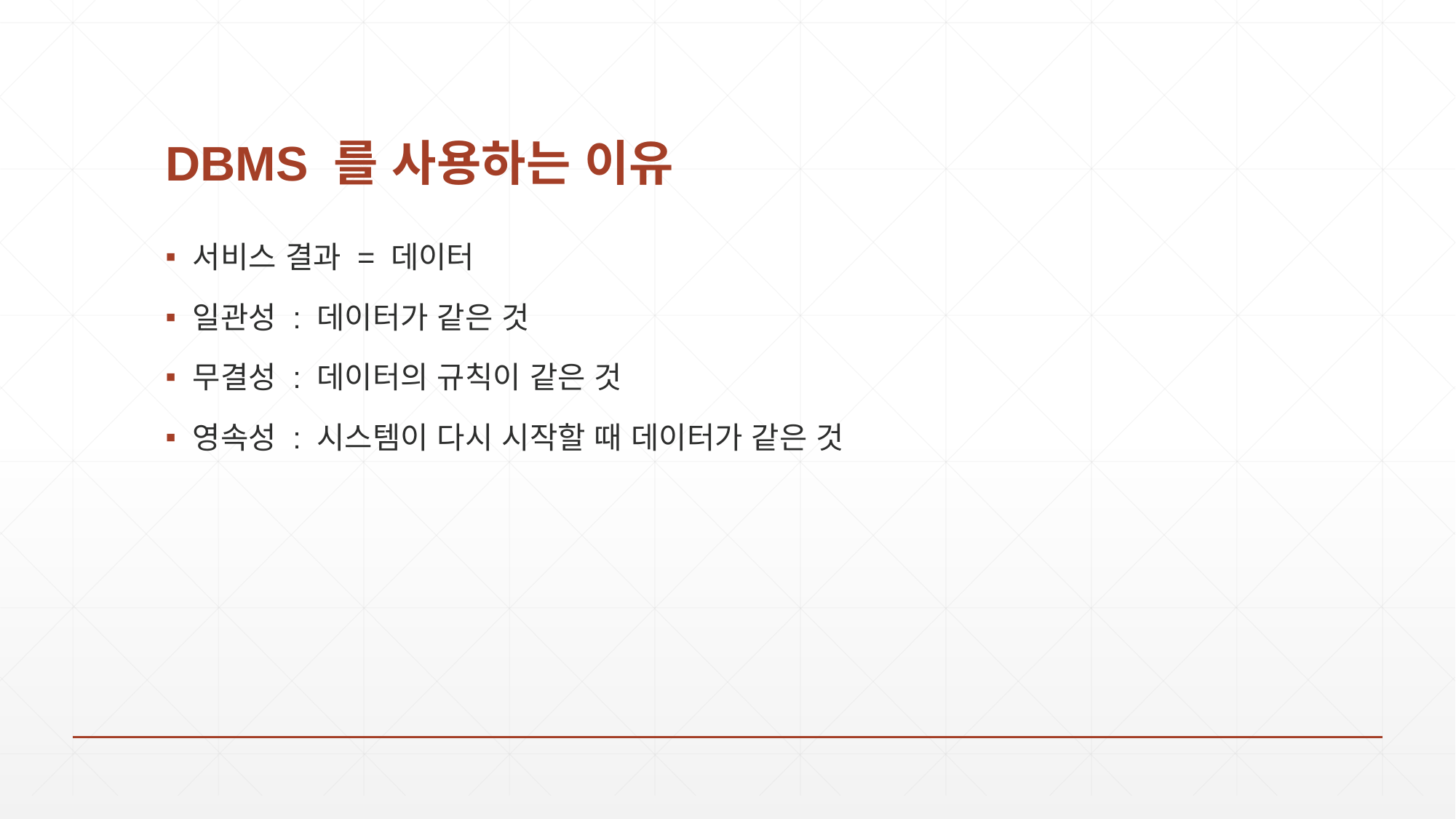

# DBMS 를 사용하는 이유
서비스 결과 = 데이터
일관성 : 데이터가 같은 것
무결성 : 데이터의 규칙이 같은 것
영속성 : 시스템이 다시 시작할 때 데이터가 같은 것